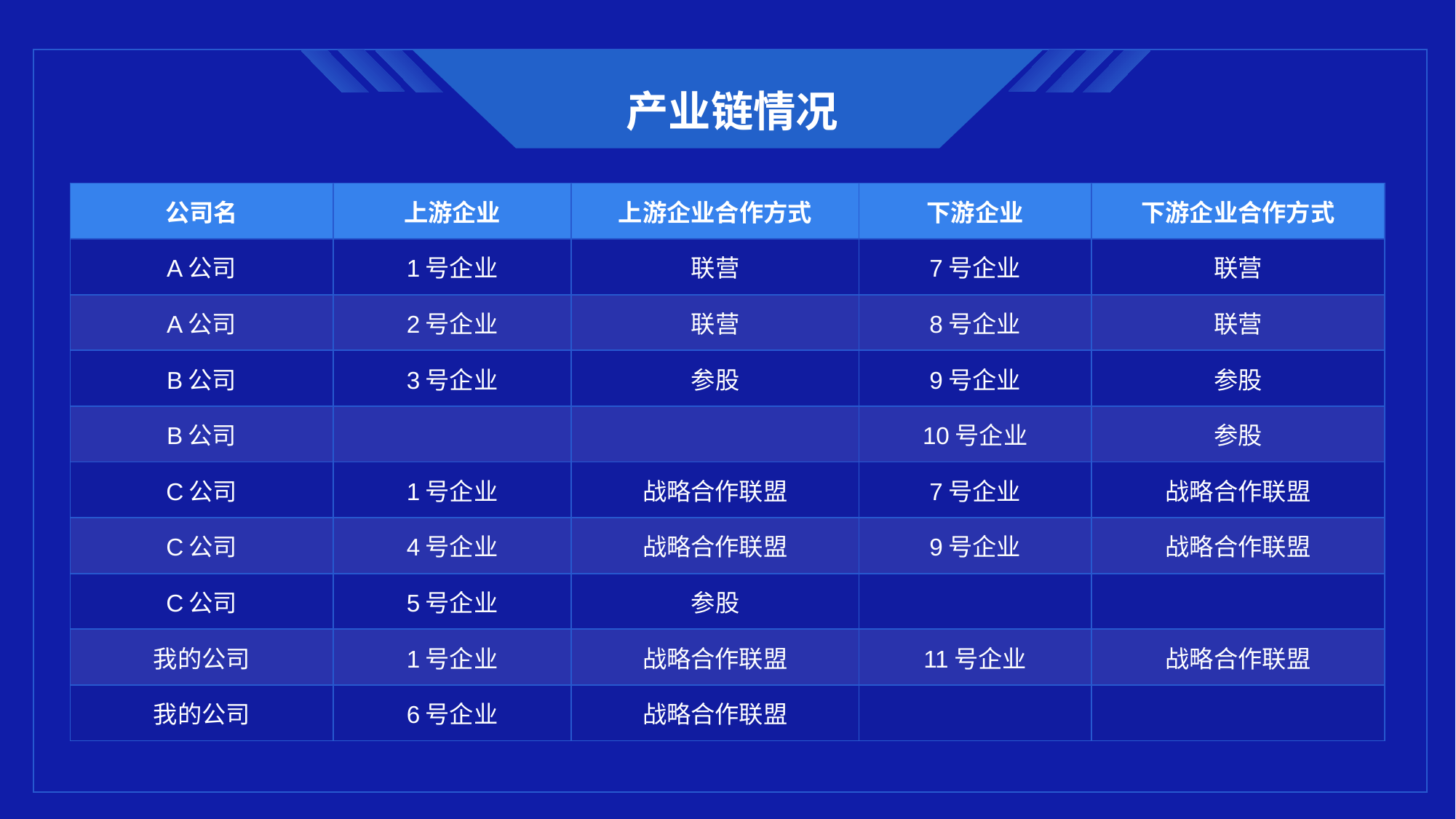

产业链情况
| 公司名 | 上游企业 | 上游企业合作方式 | 下游企业 | 下游企业合作方式 |
| --- | --- | --- | --- | --- |
| A公司 | 1号企业 | 联营 | 7号企业 | 联营 |
| A公司 | 2号企业 | 联营 | 8号企业 | 联营 |
| B公司 | 3号企业 | 参股 | 9号企业 | 参股 |
| B公司 |  |  | 10号企业 | 参股 |
| C公司 | 1号企业 | 战略合作联盟 | 7号企业 | 战略合作联盟 |
| C公司 | 4号企业 | 战略合作联盟 | 9号企业 | 战略合作联盟 |
| C公司 | 5号企业 | 参股 |  |  |
| 我的公司 | 1号企业 | 战略合作联盟 | 11号企业 | 战略合作联盟 |
| 我的公司 | 6号企业 | 战略合作联盟 |  |  |